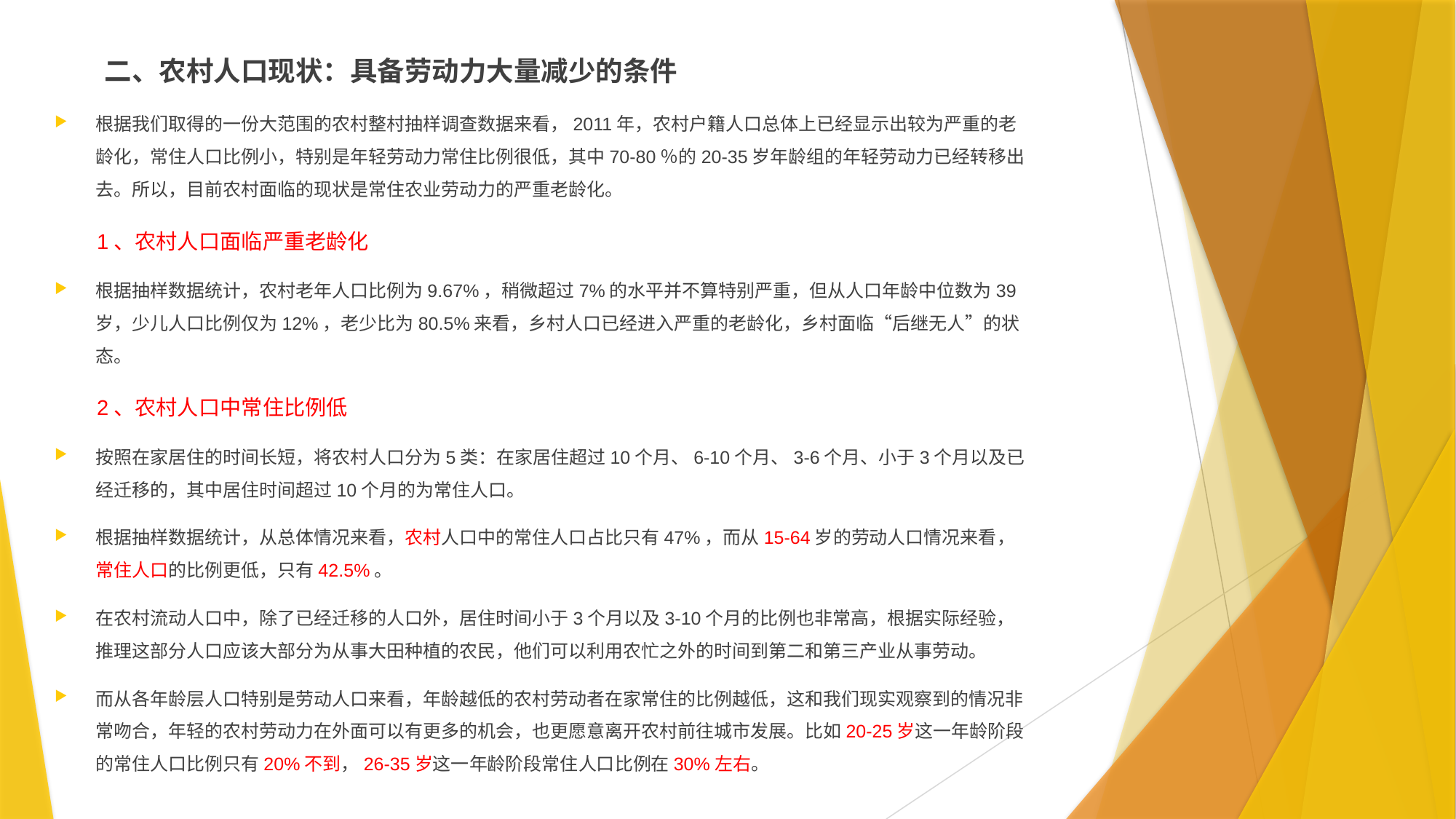

二、农村人口现状：具备劳动力大量减少的条件
根据我们取得的一份大范围的农村整村抽样调查数据来看，2011年，农村户籍人口总体上已经显示出较为严重的老龄化，常住人口比例小，特别是年轻劳动力常住比例很低，其中70-80％的20-35岁年龄组的年轻劳动力已经转移出去。所以，目前农村面临的现状是常住农业劳动力的严重老龄化。
       1、农村人口面临严重老龄化
根据抽样数据统计，农村老年人口比例为9.67%，稍微超过7%的水平并不算特别严重，但从人口年龄中位数为39岁，少儿人口比例仅为12%，老少比为80.5%来看，乡村人口已经进入严重的老龄化，乡村面临“后继无人”的状态。
       2、农村人口中常住比例低
按照在家居住的时间长短，将农村人口分为5类：在家居住超过10个月、6-10个月、3-6个月、小于3个月以及已经迁移的，其中居住时间超过10个月的为常住人口。
根据抽样数据统计，从总体情况来看，农村人口中的常住人口占比只有47%，而从15-64岁的劳动人口情况来看，常住人口的比例更低，只有42.5%。
在农村流动人口中，除了已经迁移的人口外，居住时间小于3个月以及3-10个月的比例也非常高，根据实际经验，推理这部分人口应该大部分为从事大田种植的农民，他们可以利用农忙之外的时间到第二和第三产业从事劳动。
而从各年龄层人口特别是劳动人口来看，年龄越低的农村劳动者在家常住的比例越低，这和我们现实观察到的情况非常吻合，年轻的农村劳动力在外面可以有更多的机会，也更愿意离开农村前往城市发展。比如20-25岁这一年龄阶段的常住人口比例只有20%不到，26-35岁这一年龄阶段常住人口比例在30%左右。